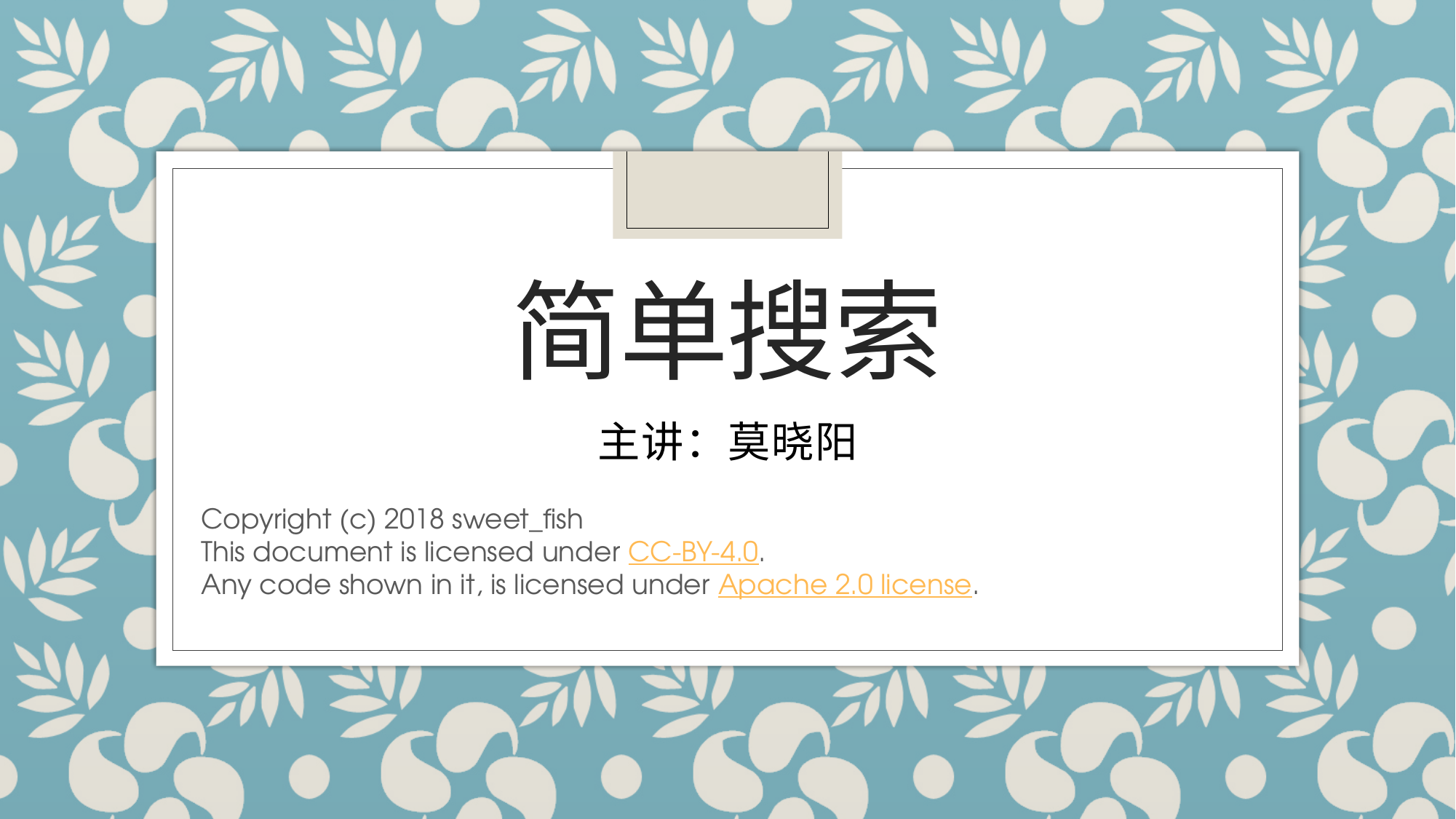

# 简单搜索
主讲：莫晓阳
Copyright (c) 2018 sweet_fish
This document is licensed under CC-BY-4.0.
Any code shown in it, is licensed under Apache 2.0 license.